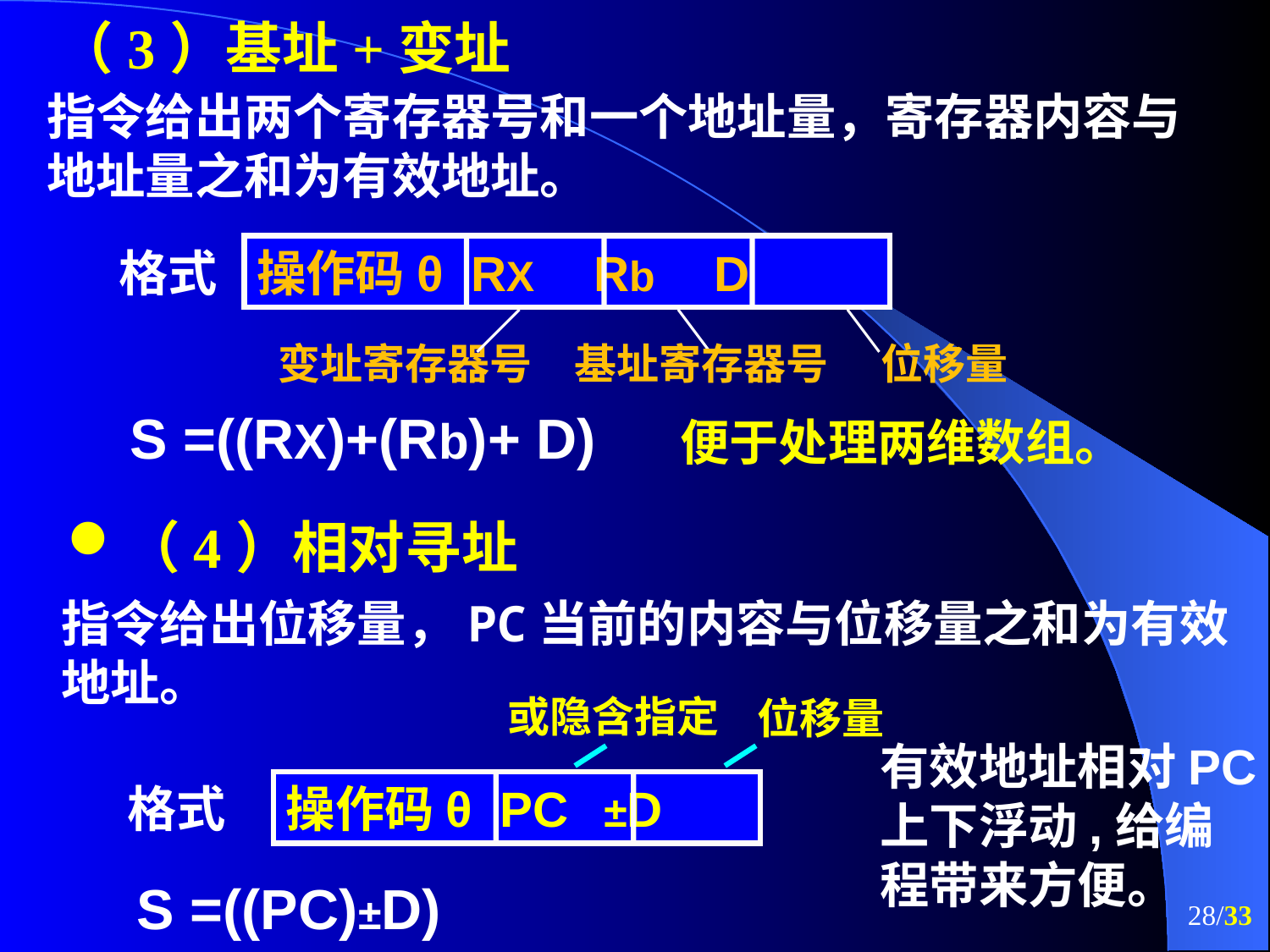

（3）基址+变址
指令给出两个寄存器号和一个地址量，寄存器内容与地址量之和为有效地址。
格式
操作码θ  RX     Rb     D

变址寄存器号
基址寄存器号
位移量
便于处理两维数组。
S =((RX)+(Rb)+ D)
（4）相对寻址
指令给出位移量，PC当前的内容与位移量之和为有效地址。
或隐含指定
位移量
有效地址相对PC上下浮动,给编程带来方便。

格式
操作码θ  PC   ±D

28/33
S =((PC)±D)